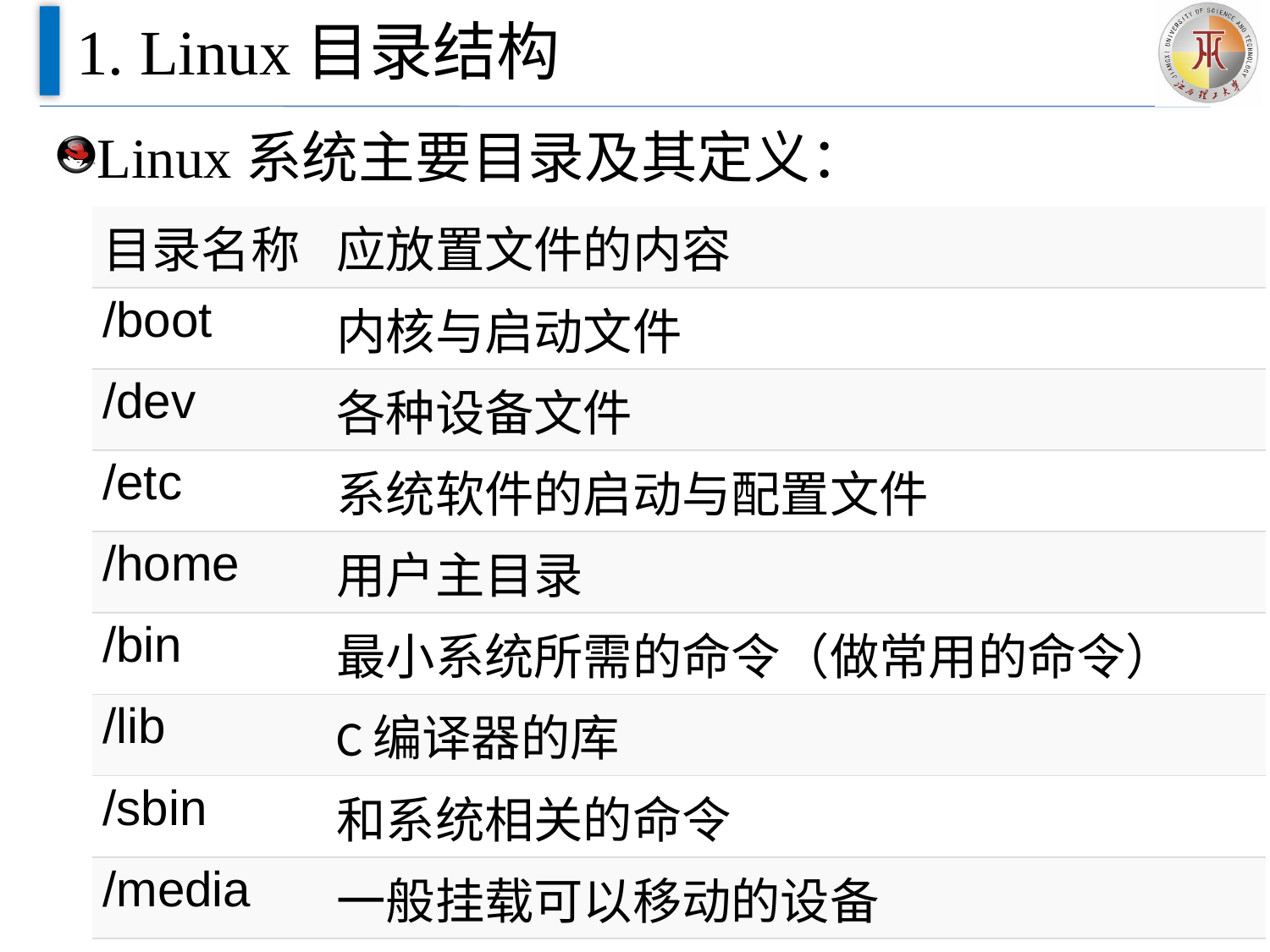

# 1. Linux目录结构
Linux系统主要目录及其定义：
| 目录名称 | 应放置文件的内容 |
| --- | --- |
| /boot | 内核与启动文件 |
| /dev | 各种设备文件 |
| /etc | 系统软件的启动与配置文件 |
| /home | 用户主目录 |
| /bin | 最小系统所需的命令（做常用的命令） |
| /lib | C编译器的库 |
| /sbin | 和系统相关的命令 |
| /media | 一般挂载可以移动的设备 |
3